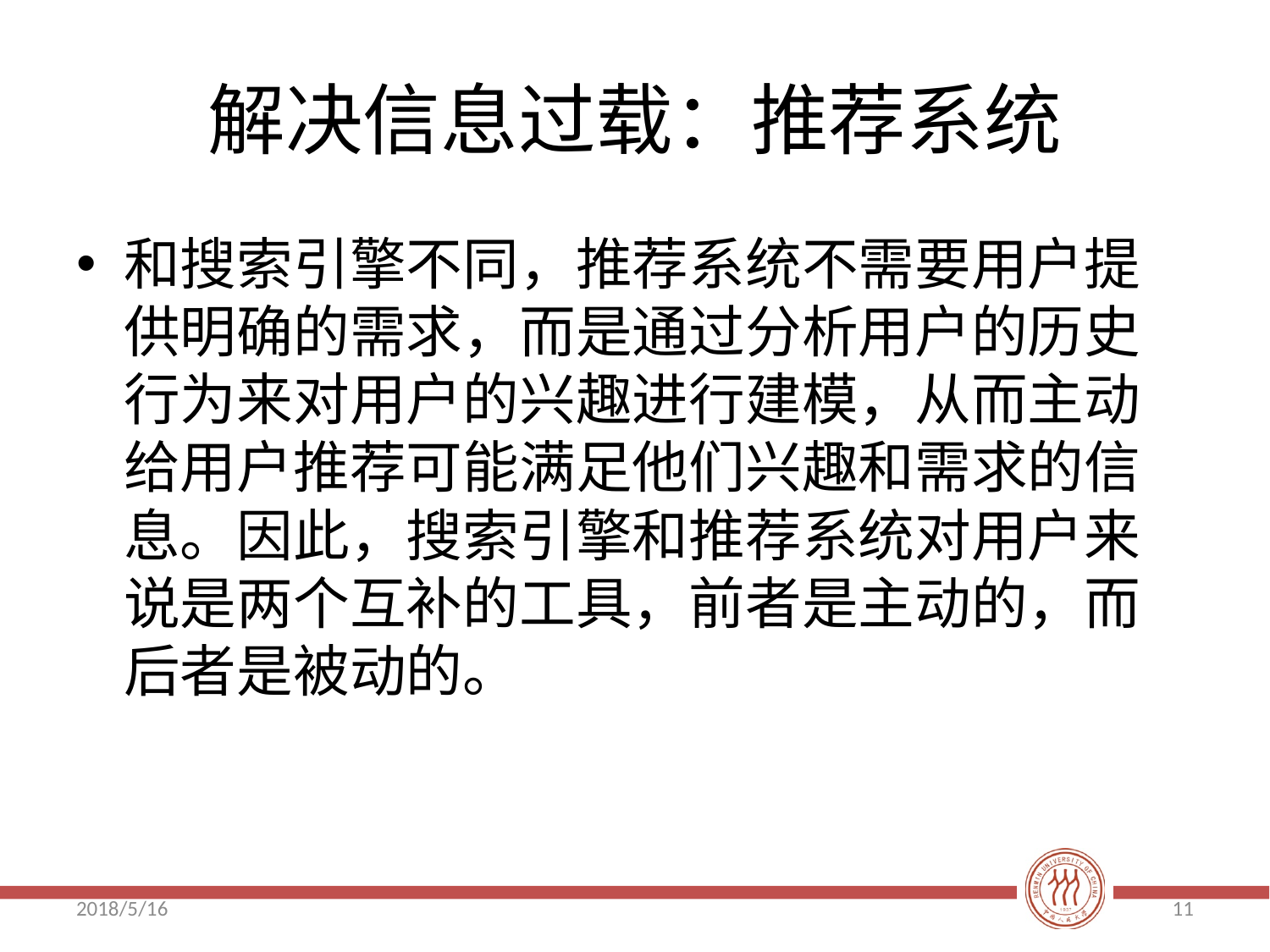

# 解决信息过载：推荐系统
和搜索引擎不同，推荐系统不需要用户提供明确的需求，而是通过分析用户的历史行为来对用户的兴趣进行建模，从而主动给用户推荐可能满足他们兴趣和需求的信息。因此，搜索引擎和推荐系统对用户来说是两个互补的工具，前者是主动的，而后者是被动的。

2018/5/16
11